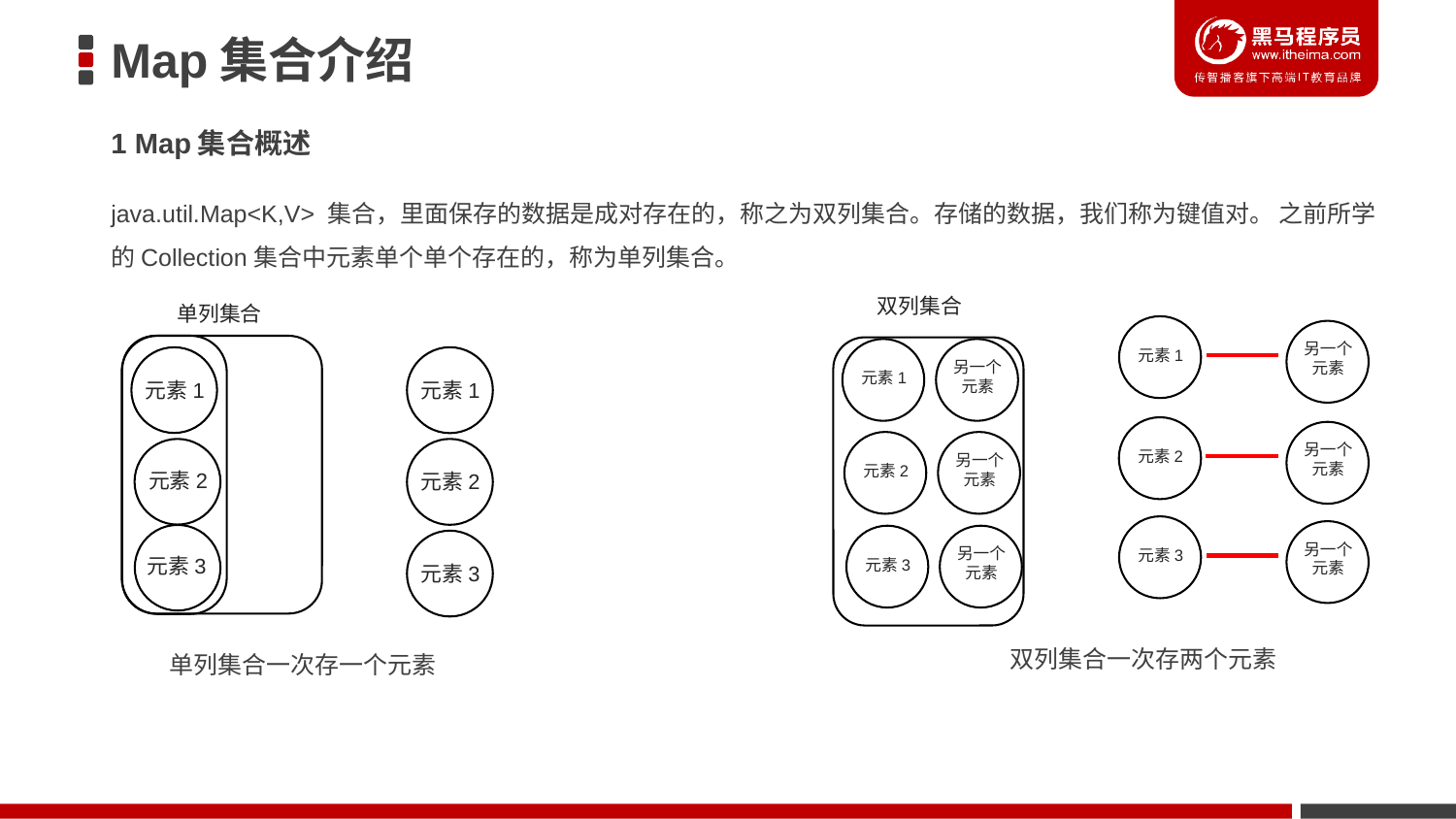

# Map集合介绍
1 Map集合概述
java.util.Map<K,V> 集合，里面保存的数据是成对存在的，称之为双列集合。存储的数据，我们称为键值对。 之前所学的Collection集合中元素单个单个存在的，称为单列集合。
双列集合
单列集合

元素1

另一个
元素

元素1

另一个
元素

元素1

元素1

元素2

另一个
元素

元素2

另一个
元素

元素2

元素2

元素3

另一个
元素

元素3

元素3

另一个
元素

元素3
双列集合一次存两个元素
单列集合一次存一个元素